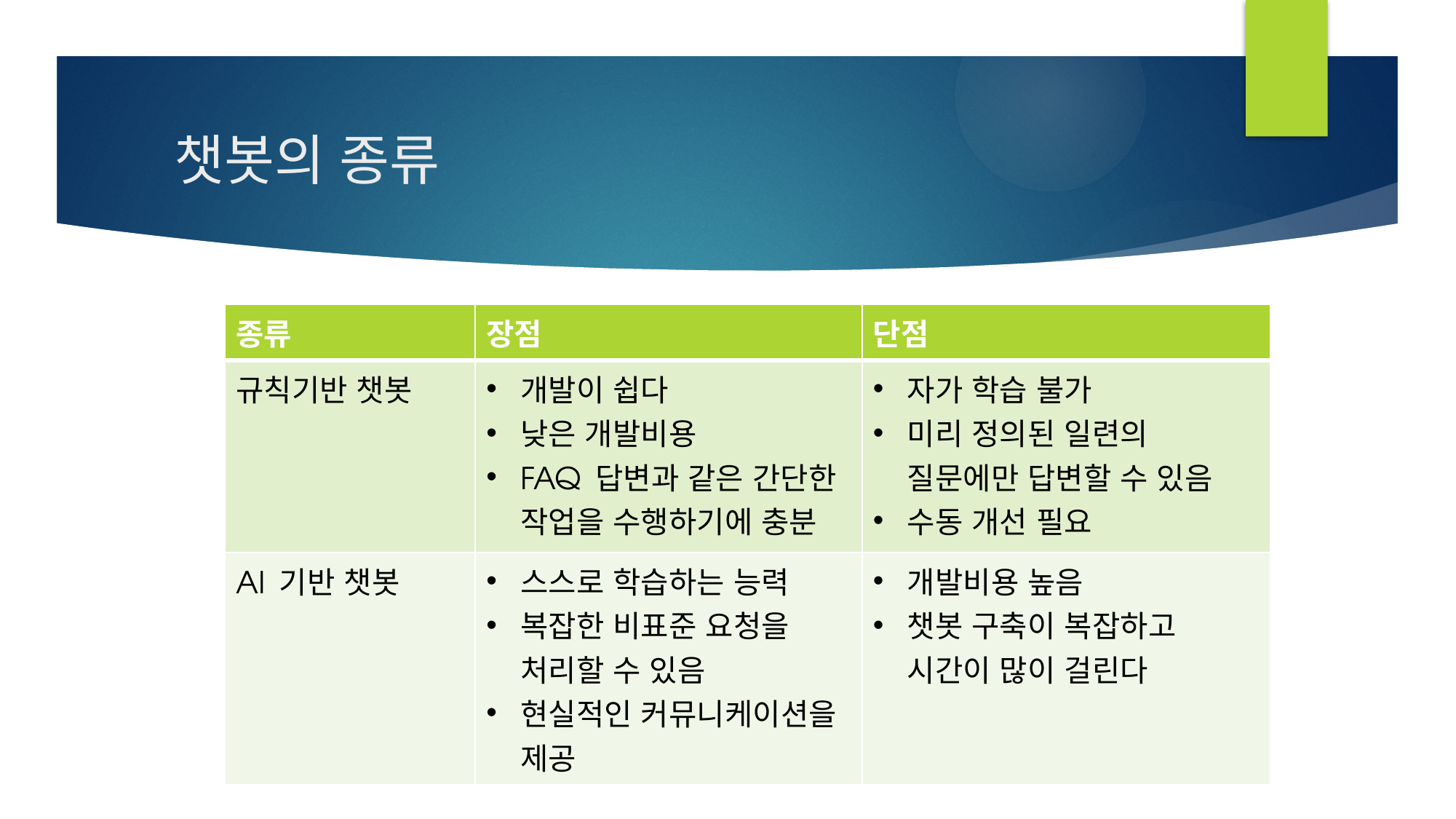

# 챗봇의 종류
| 종류 | 장점 | 단점 |
| --- | --- | --- |
| 규칙기반 챗봇 | 개발이 쉽다 낮은 개발비용 FAQ 답변과 같은 간단한 작업을 수행하기에 충분 | 자가 학습 불가 미리 정의된 일련의 질문에만 답변할 수 있음 수동 개선 필요 |
| AI 기반 챗봇 | 스스로 학습하는 능력 복잡한 비표준 요청을 처리할 수 있음 현실적인 커뮤니케이션을 제공 | 개발비용 높음 챗봇 구축이 복잡하고 시간이 많이 걸린다 |